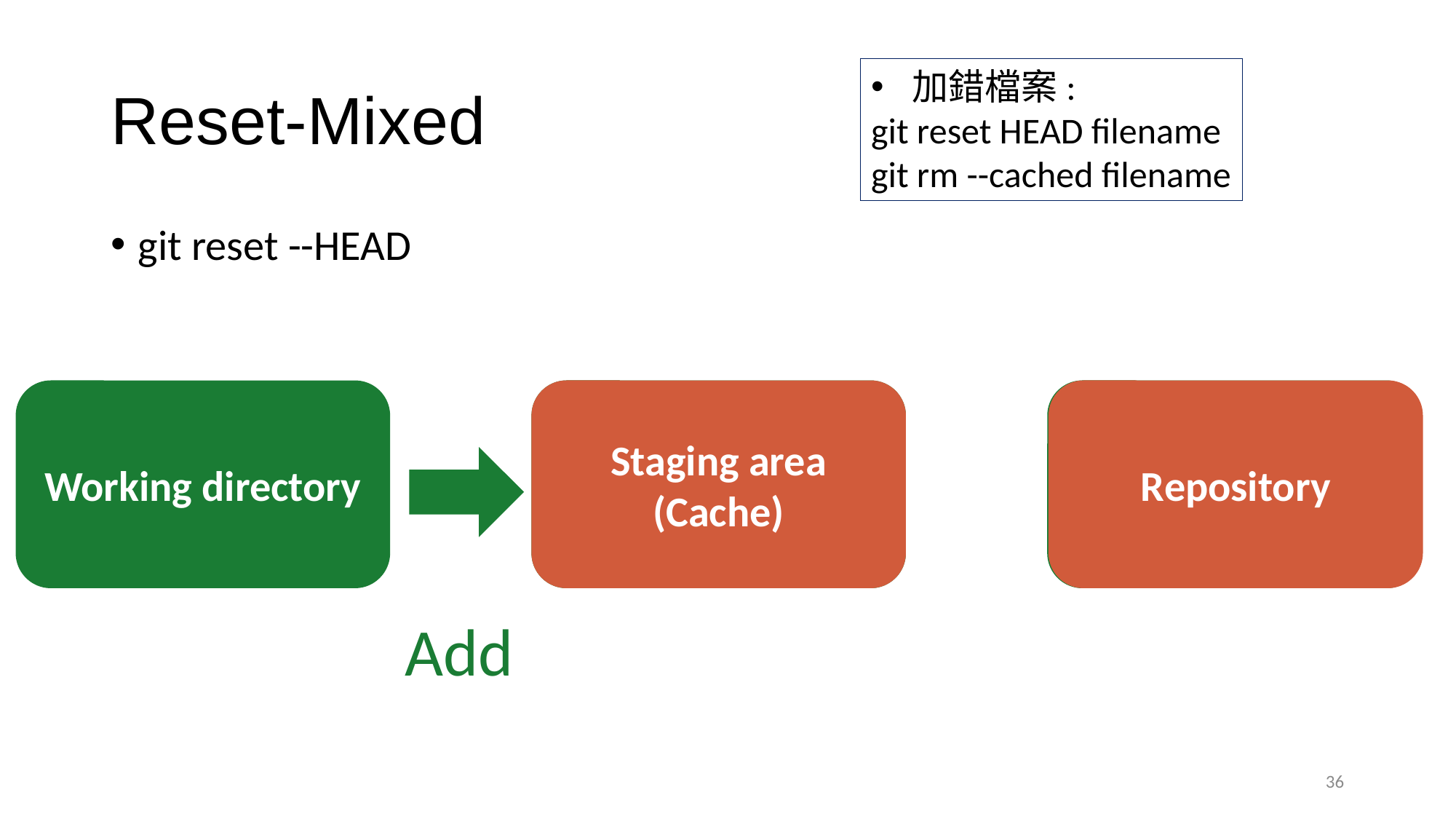

# Reset-Mixed
加錯檔案:
git reset HEAD filename
git rm --cached filename
git reset --HEAD
Working directory
Staging area
(Cache)
Staging area
(Cache)
Repository
Repository

Add
36